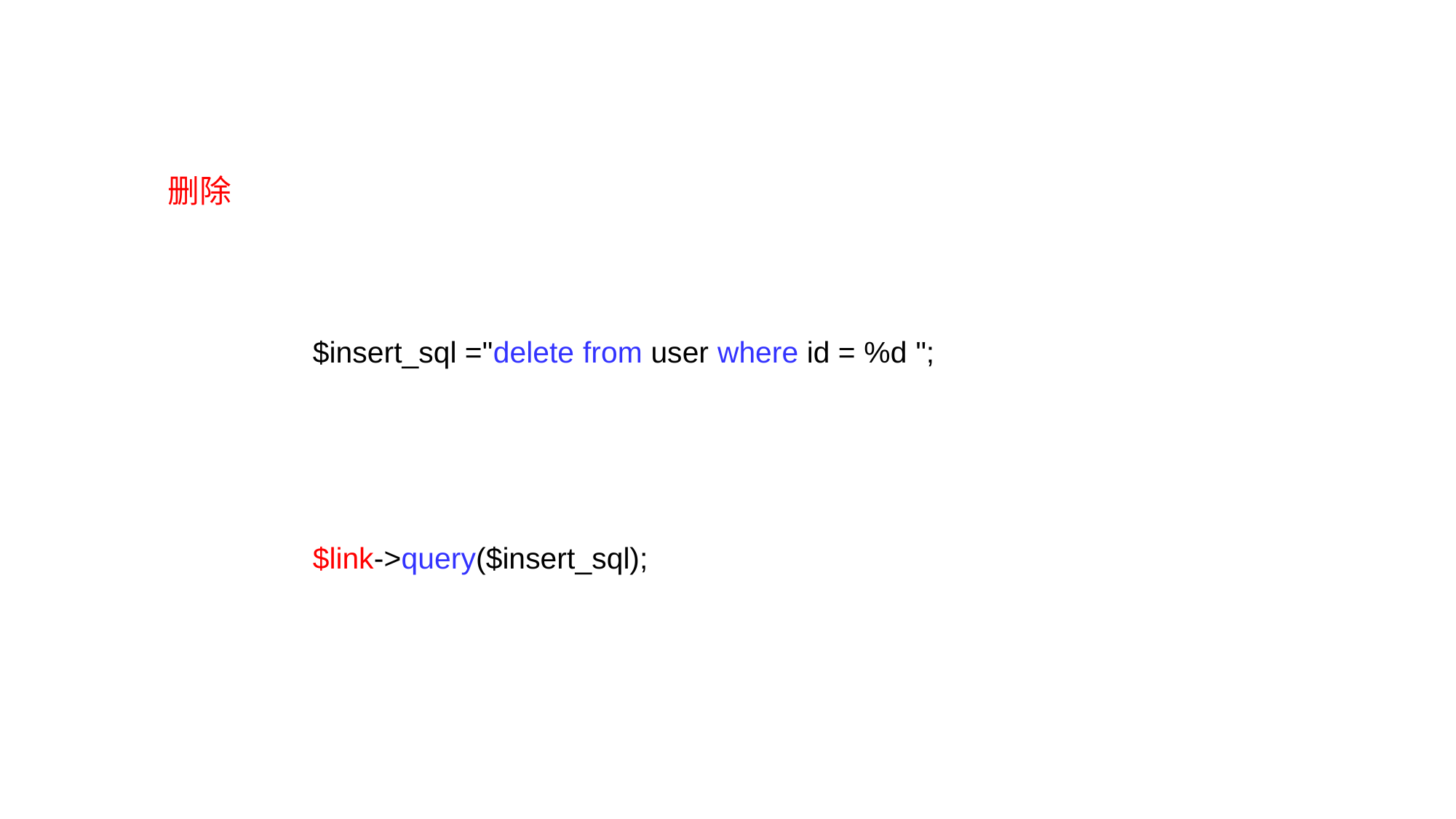

删除
$insert_sql ="delete from user where id = %d ";
$link->query($insert_sql);